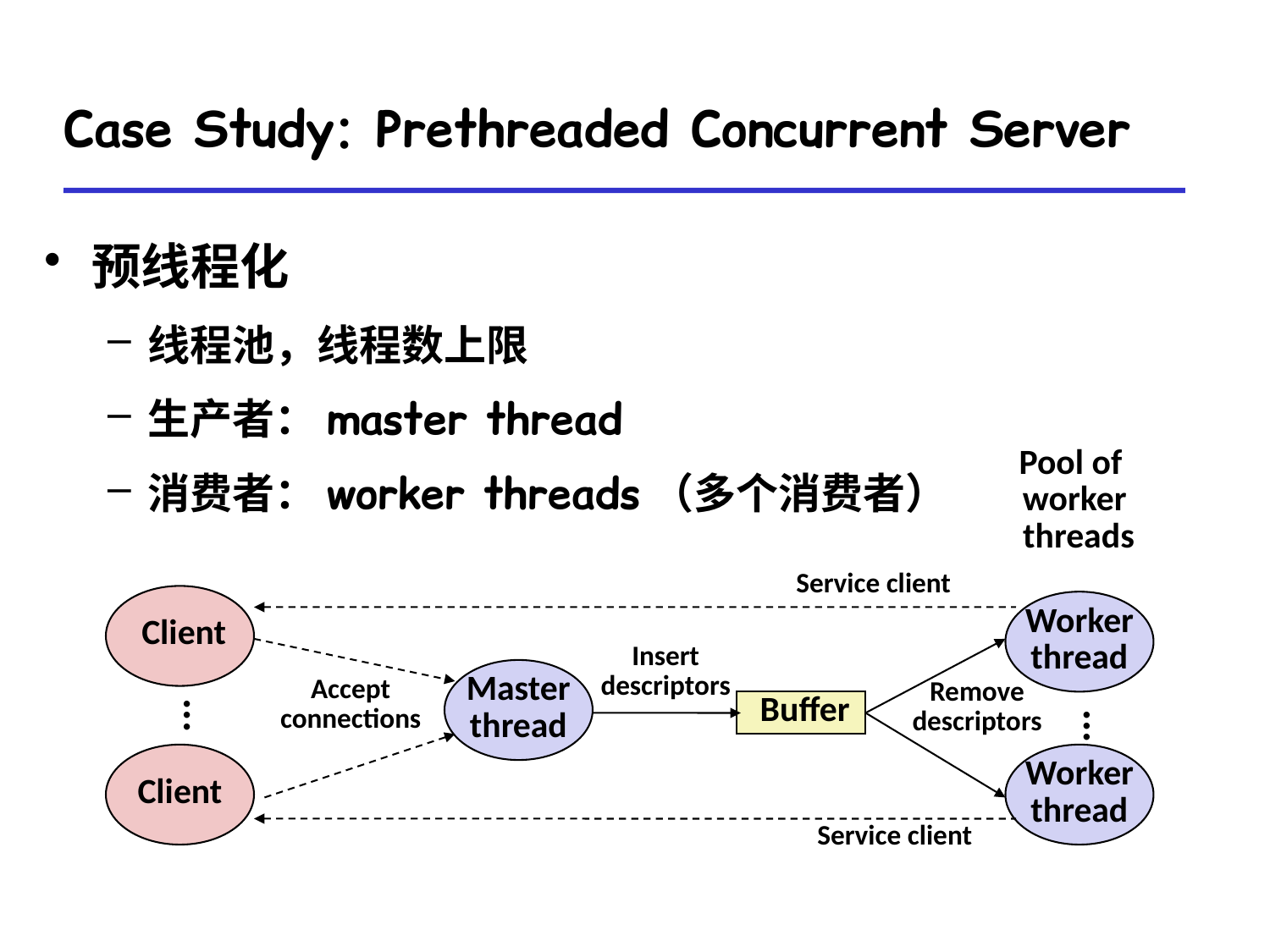

# Case Study: Prethreaded Concurrent Server
预线程化
线程池，线程数上限
生产者：master thread
消费者：worker threads（多个消费者）
Pool of
worker
 threads
Service client
 Client
Worker
thread

Insert
descriptors
Master
thread
Accept
connections
Remove
descriptors

 Buffer
...
...

Client
Worker
thread
Service client